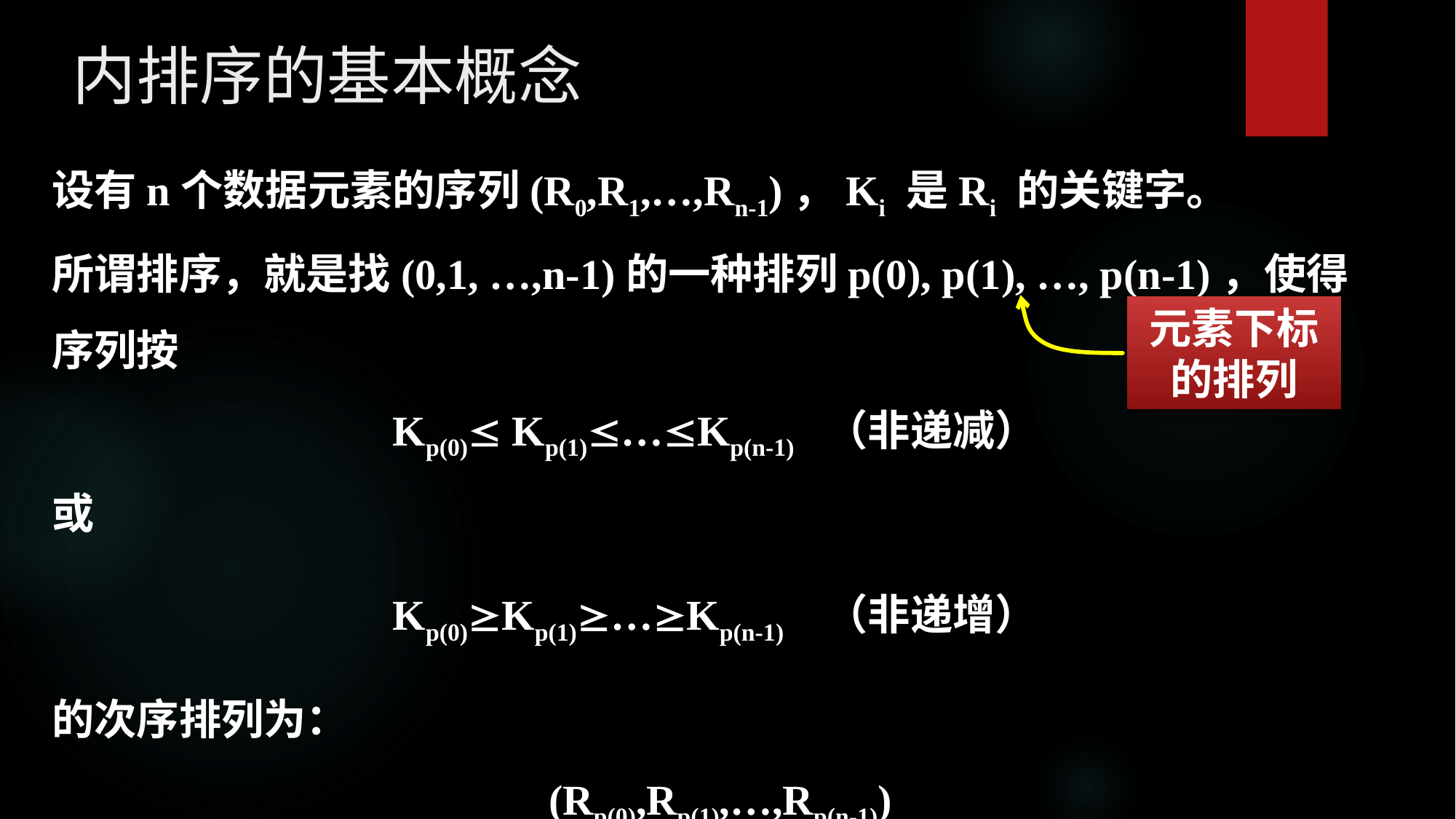

# 内排序的基本概念
设有n个数据元素的序列(R0,R1,…,Rn-1)，Ki 是Ri 的关键字。
所谓排序，就是找(0,1, …,n-1)的一种排列p(0), p(1), …, p(n-1)，使得序列按
Kp(0)≤ Kp(1)≤…≤Kp(n-1)  （非递减）
或
Kp(0)≥Kp(1)≥…≥Kp(n-1)   （非递增）
的次序排列为：
 (Rp(0),Rp(1),…,Rp(n-1))

元素下标
的排列